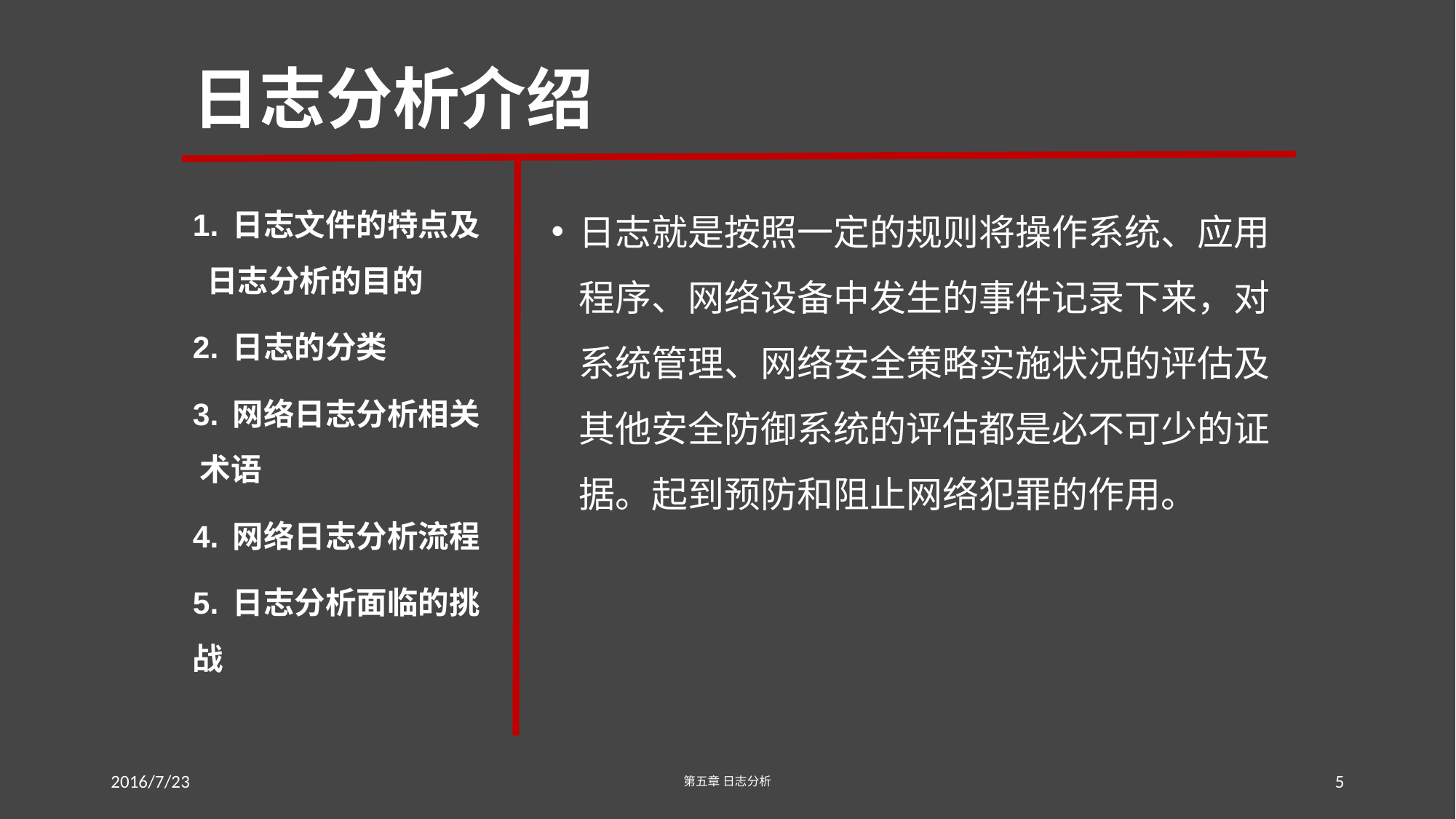

# 日志分析介绍
1. 日志文件的特点及   日志分析的目的
2. 日志的分类
3. 网络日志分析相关  术语
4. 网络日志分析流程
5. 日志分析面临的挑战
日志就是按照一定的规则将操作系统、应用程序、网络设备中发生的事件记录下来，对系统管理、网络安全策略实施状况的评估及其他安全防御系统的评估都是必不可少的证据。起到预防和阻止网络犯罪的作用。
2016/7/23
第五章 日志分析
5